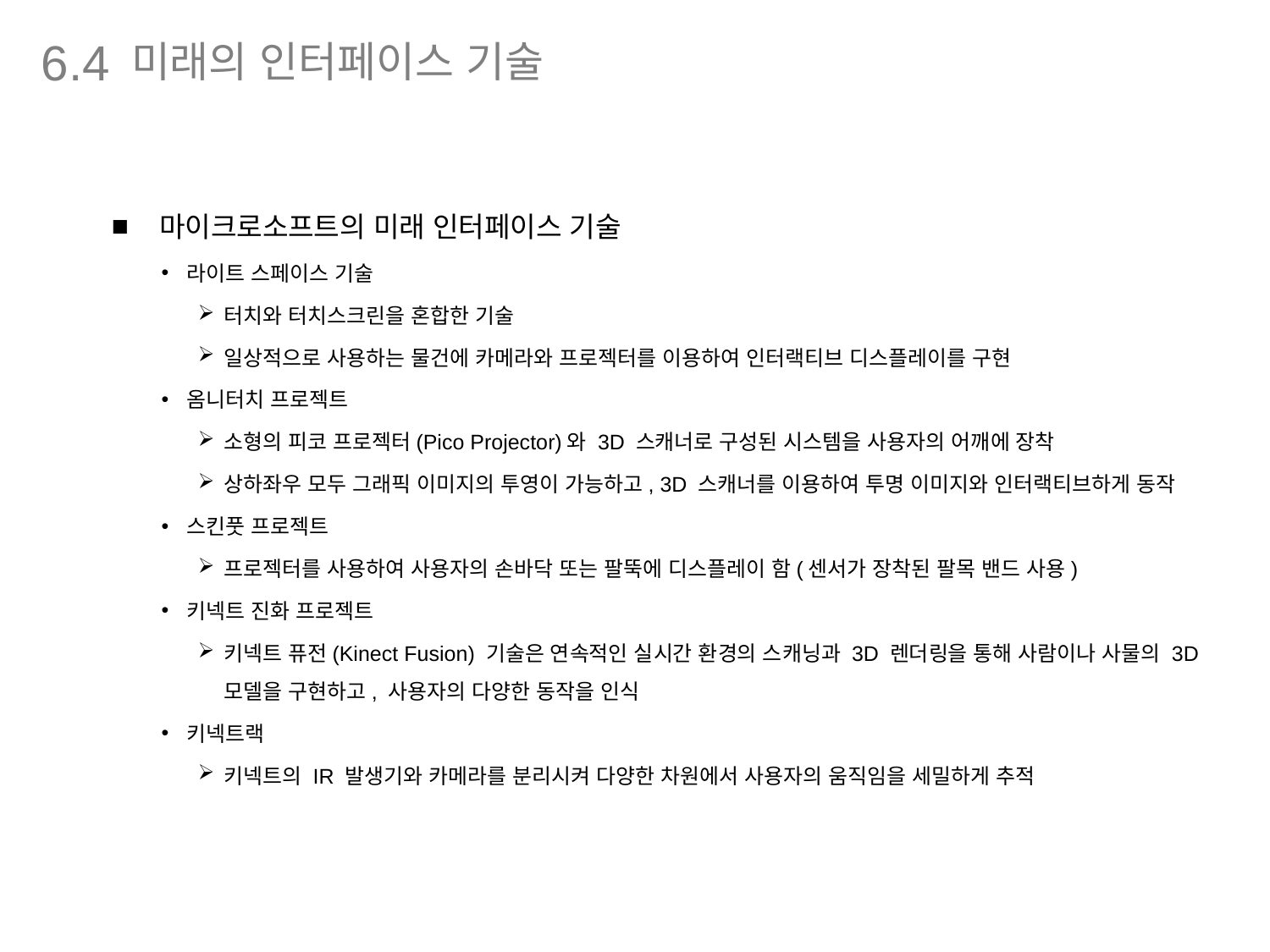

미래의 인터페이스 기술
6.4
마이크로소프트의 미래 인터페이스 기술
라이트 스페이스 기술
터치와 터치스크린을 혼합한 기술
일상적으로 사용하는 물건에 카메라와 프로젝터를 이용하여 인터랙티브 디스플레이를 구현
옴니터치 프로젝트
소형의 피코 프로젝터(Pico Projector)와 3D 스캐너로 구성된 시스템을 사용자의 어깨에 장착
상하좌우 모두 그래픽 이미지의 투영이 가능하고, 3D 스캐너를 이용하여 투명 이미지와 인터랙티브하게 동작
스킨풋 프로젝트
프로젝터를 사용하여 사용자의 손바닥 또는 팔뚝에 디스플레이 함(센서가 장착된 팔목 밴드 사용)
키넥트 진화 프로젝트
키넥트 퓨전(Kinect Fusion) 기술은 연속적인 실시간 환경의 스캐닝과 3D 렌더링을 통해 사람이나 사물의 3D 모델을 구현하고, 사용자의 다양한 동작을 인식
키넥트랙
키넥트의 IR 발생기와 카메라를 분리시켜 다양한 차원에서 사용자의 움직임을 세밀하게 추적